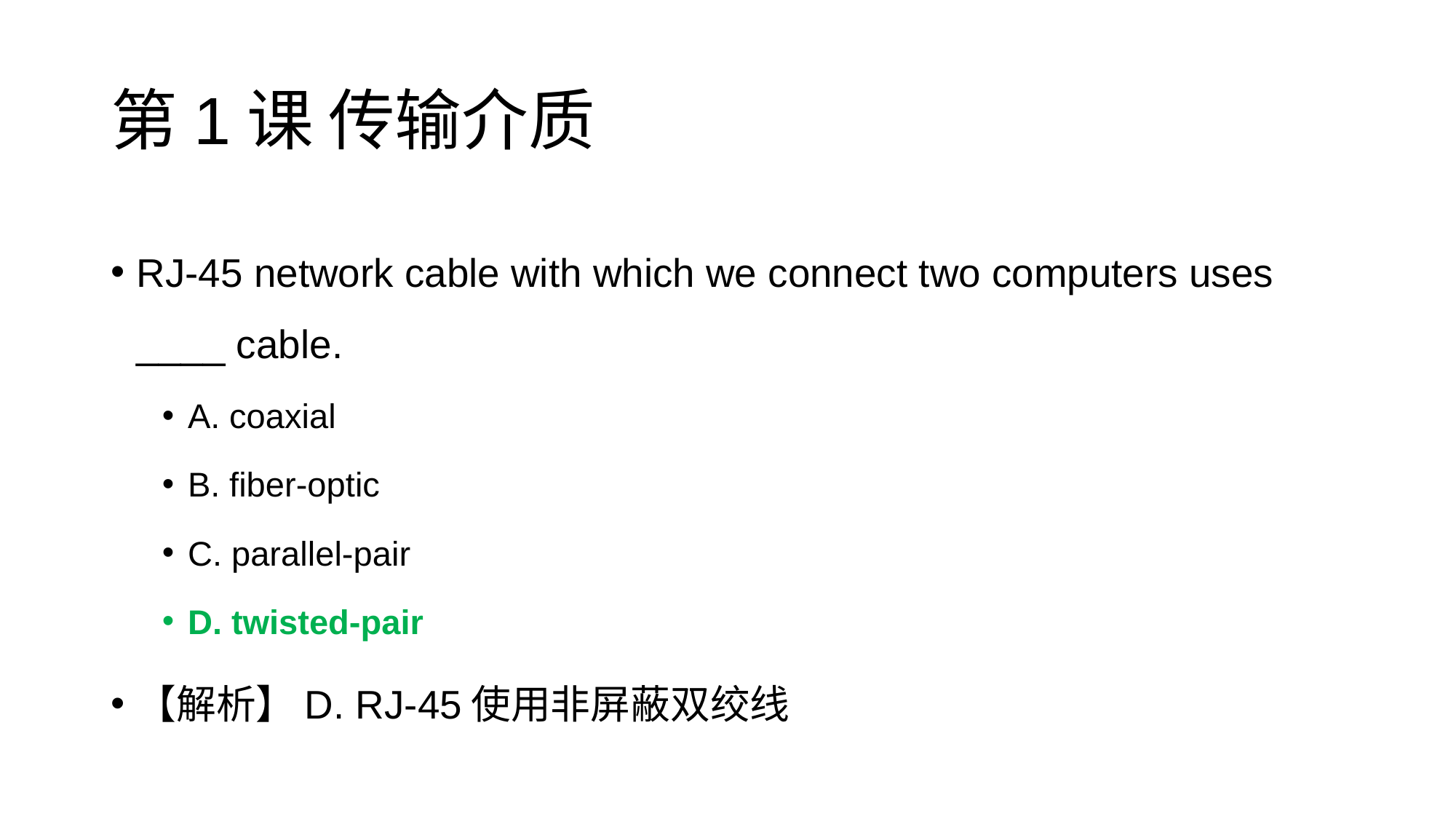

# 第1课 传输介质
‎RJ-45 network cable with which we connect two computers uses ____ cable.
A. coaxial
B. fiber-optic
C. parallel-pair
D. twisted-pair
【解析】D. RJ-45使用非屏蔽双绞线